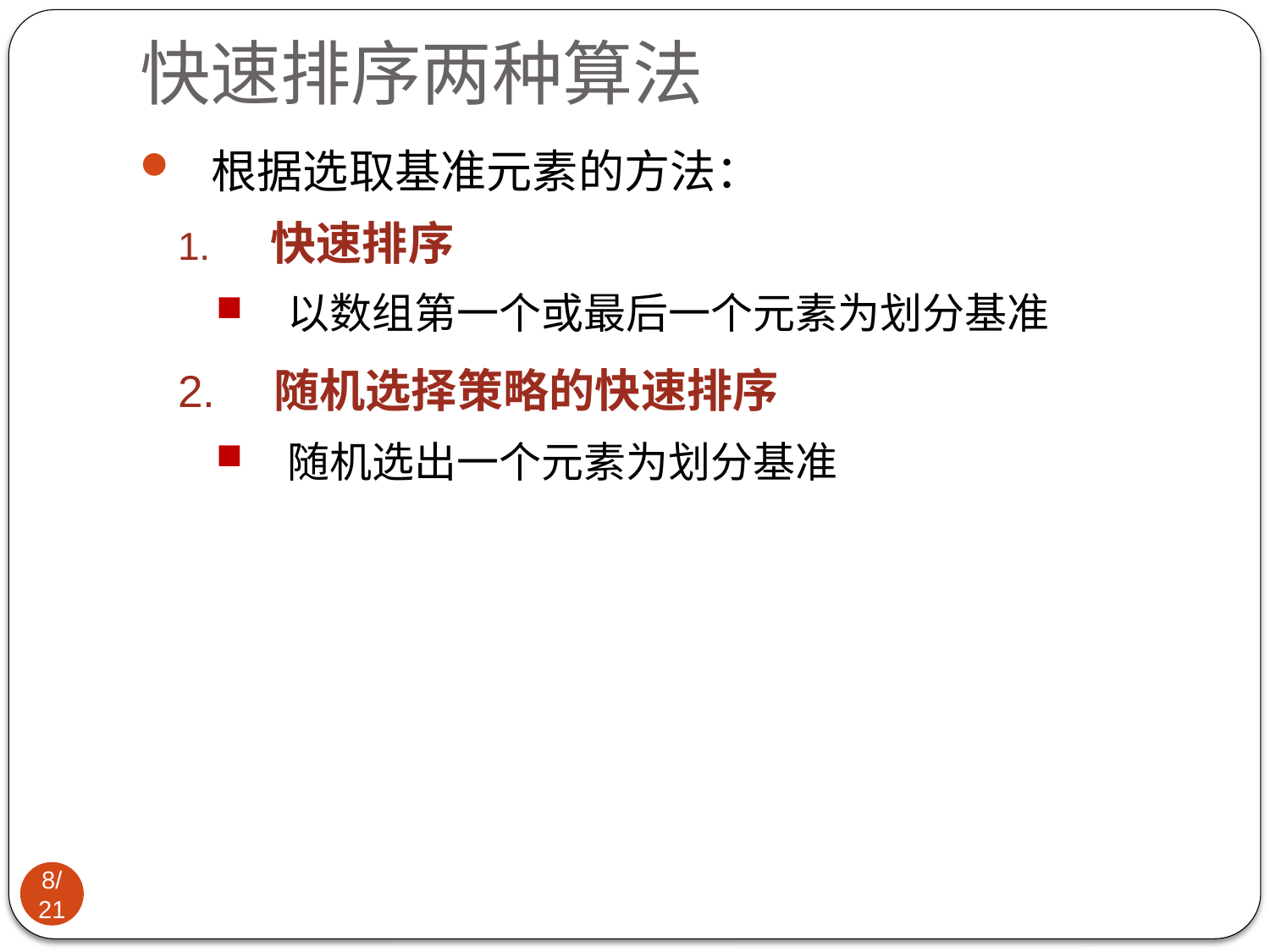

# 快速排序两种算法
根据选取基准元素的方法：
 快速排序
以数组第一个或最后一个元素为划分基准
 随机选择策略的快速排序
随机选出一个元素为划分基准
8/21